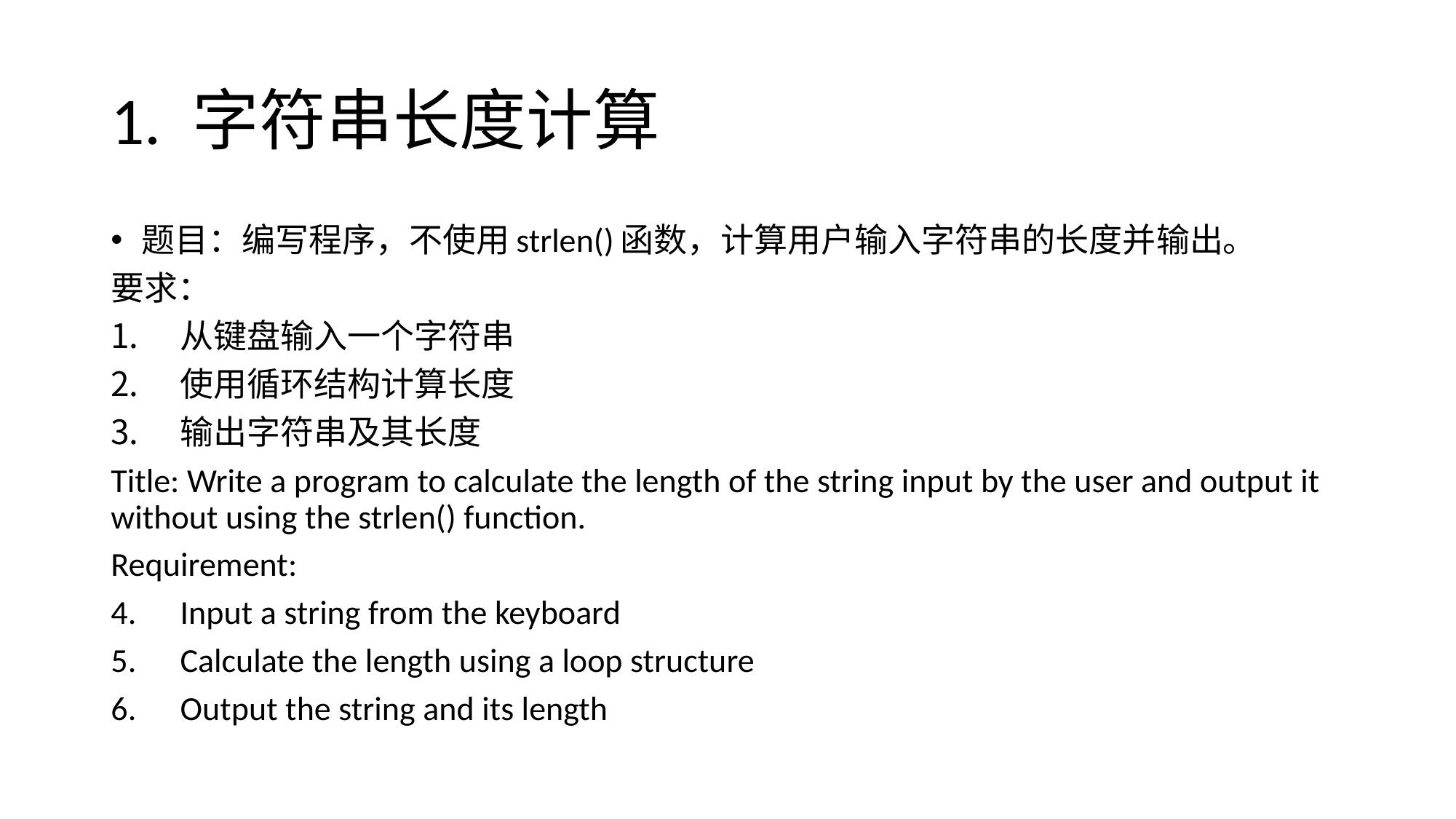

# 1. 字符串长度计算
题目：编写程序，不使用strlen()函数，计算用户输入字符串的长度并输出。
要求：
从键盘输入一个字符串
使用循环结构计算长度
输出字符串及其长度
Title: Write a program to calculate the length of the string input by the user and output it without using the strlen() function.
Requirement:
Input a string from the keyboard
Calculate the length using a loop structure
Output the string and its length